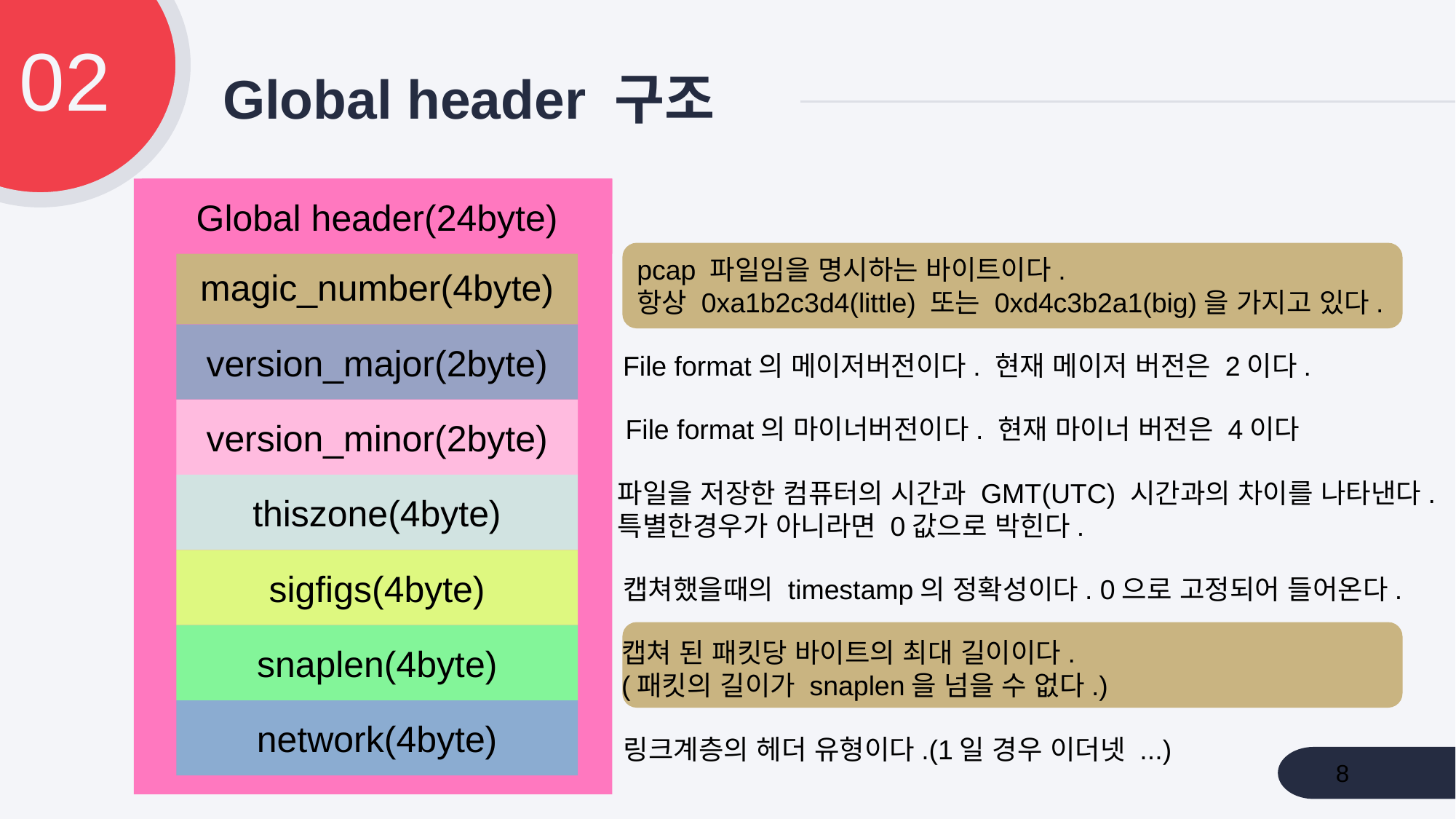

02
# Global header 구조
Global header(24byte)

magic_number(4byte)
version_major(2byte)
version_minor(2byte)
thiszone(4byte)
sigfigs(4byte)
snaplen(4byte)
network(4byte)

pcap 파일임을 명시하는 바이트이다.
항상 0xa1b2c3d4(little) 또는 0xd4c3b2a1(big)을 가지고 있다.
File format의 메이저버전이다. 현재 메이저 버전은 2이다.
File format의 마이너버전이다. 현재 마이너 버전은 4이다
파일을 저장한 컴퓨터의 시간과 GMT(UTC) 시간과의 차이를 나타낸다.
특별한경우가 아니라면 0값으로 박힌다.
캡쳐했을때의 timestamp의 정확성이다. 0으로 고정되어 들어온다.

캡쳐 된 패킷당 바이트의 최대 길이이다.
(패킷의 길이가 snaplen을 넘을 수 없다.)
링크계층의 헤더 유형이다.(1일 경우 이더넷 ...)
8